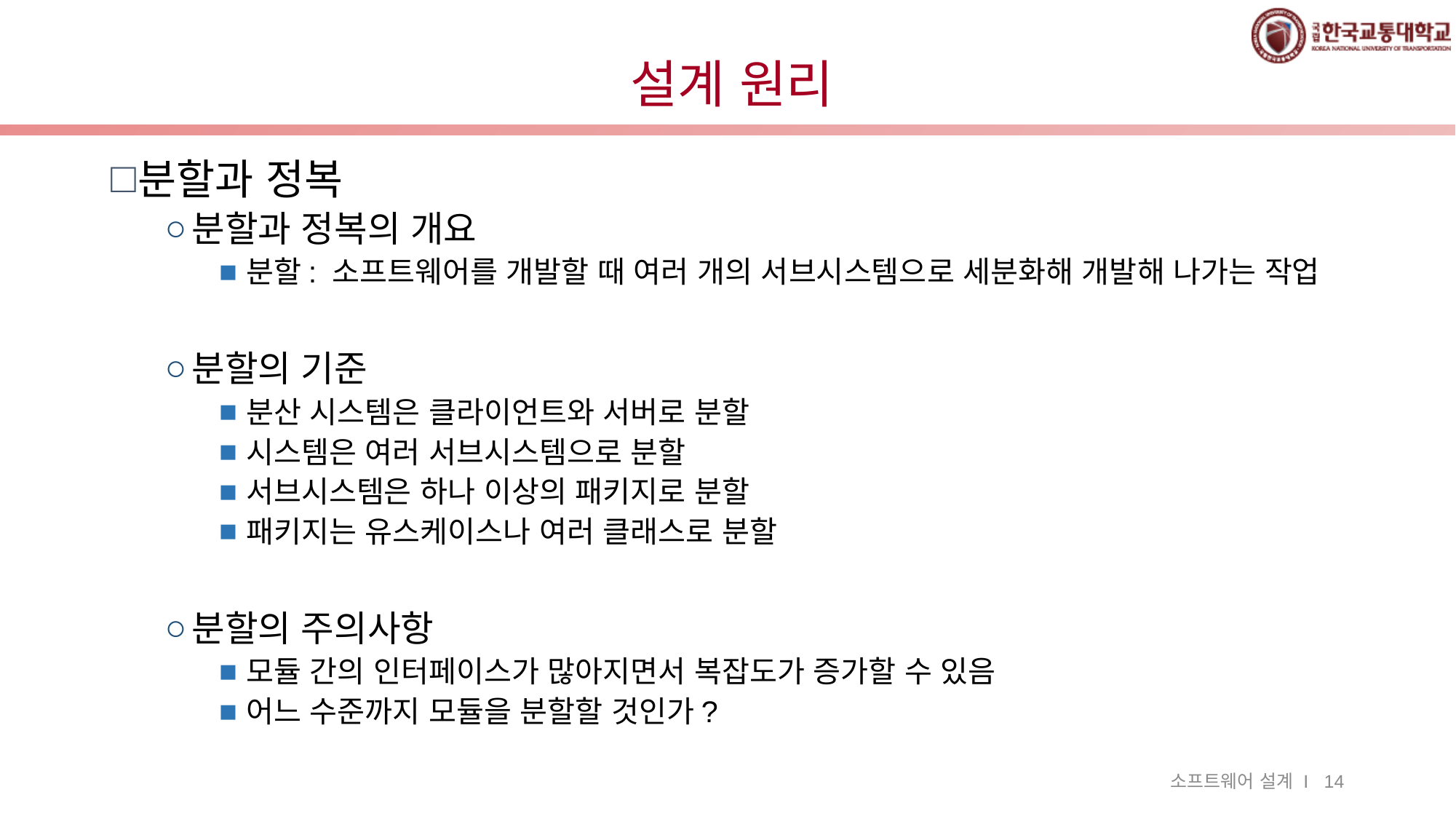

# 설계 원리
분할과 정복
분할과 정복의 개요
분할: 소프트웨어를 개발할 때 여러 개의 서브시스템으로 세분화해 개발해 나가는 작업

분할의 기준
분산 시스템은 클라이언트와 서버로 분할
시스템은 여러 서브시스템으로 분할
서브시스템은 하나 이상의 패키지로 분할
패키지는 유스케이스나 여러 클래스로 분할

분할의 주의사항
모듈 간의 인터페이스가 많아지면서 복잡도가 증가할 수 있음
어느 수준까지 모듈을 분할할 것인가?

소프트웨어 설계 I   14